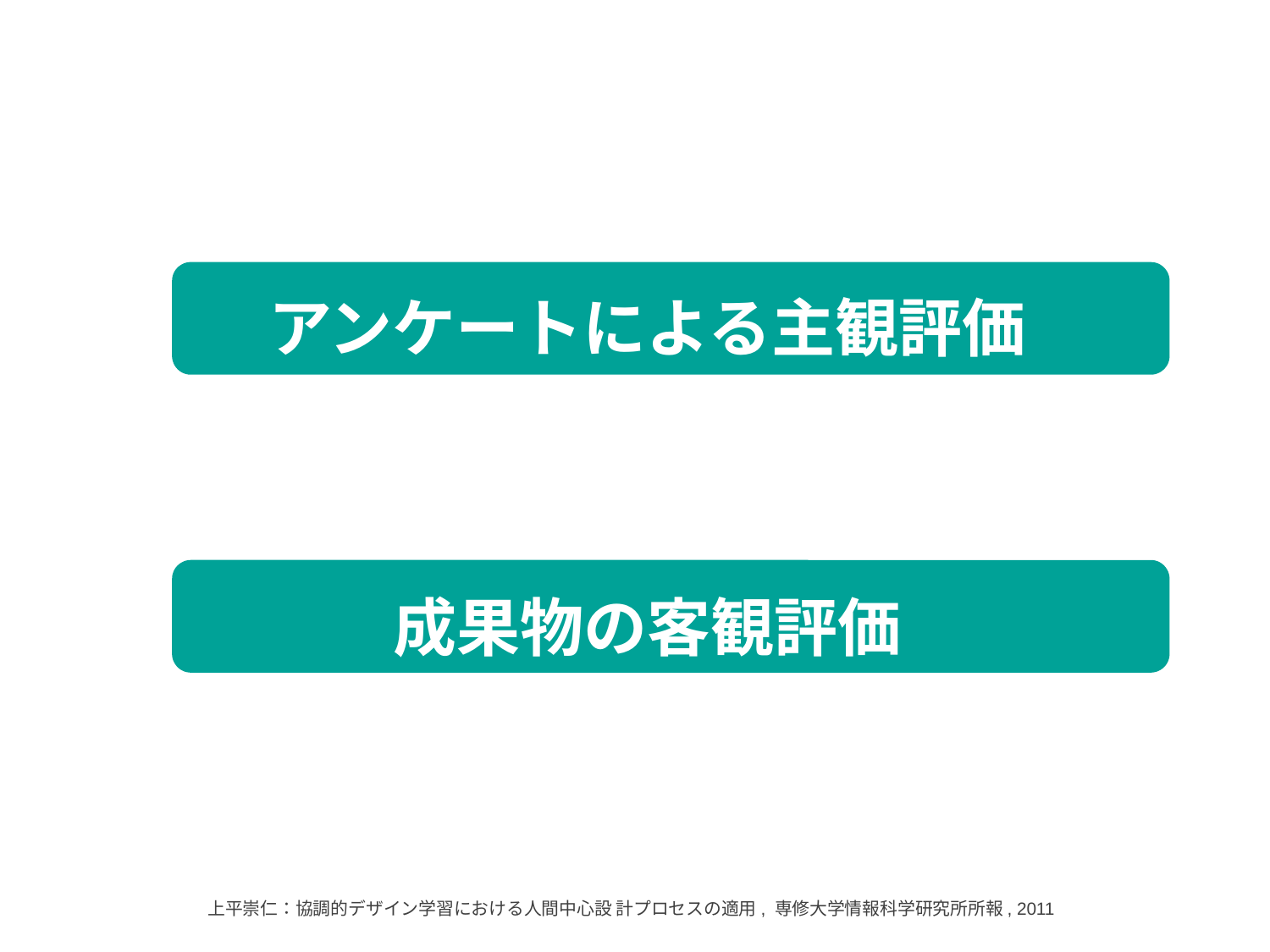

# アンケートによる主観評価

成果物の客観評価

上平崇仁：協調的デザイン学習における人間中心設 計プロセスの適用, 専修大学情報科学研究所所報, 2011